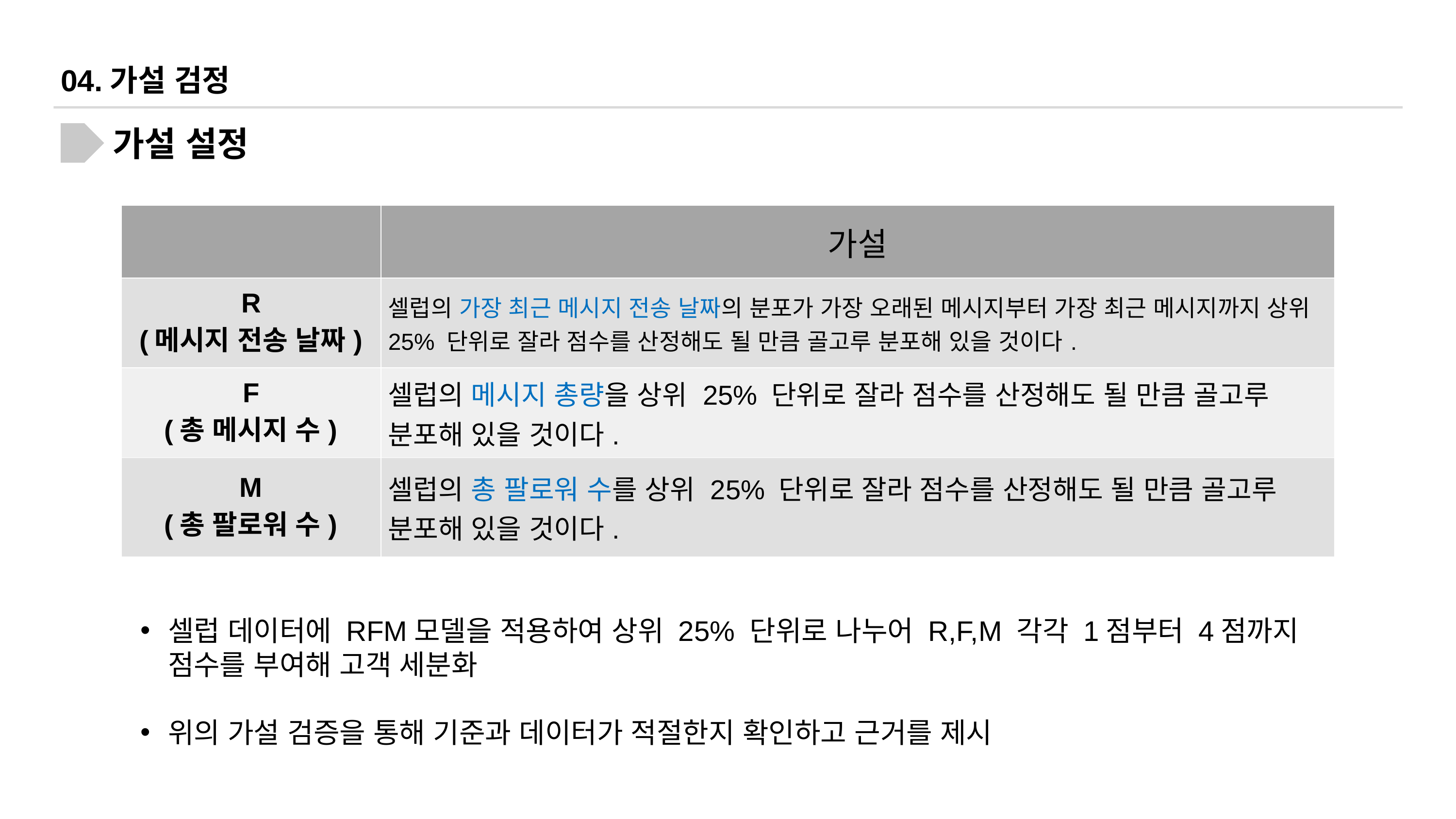

04.가설 검정

가설 설정

|  | 가설 |
| --- | --- |
| R (메시지 전송 날짜) | 셀럽의 가장 최근 메시지 전송 날짜의 분포가 가장 오래된 메시지부터 가장 최근 메시지까지 상위 25% 단위로 잘라 점수를 산정해도 될 만큼 골고루 분포해 있을 것이다. |
| F (총 메시지 수) | 셀럽의 메시지 총량을 상위 25% 단위로 잘라 점수를 산정해도 될 만큼 골고루 분포해 있을 것이다. |
| M (총 팔로워 수) | 셀럽의 총 팔로워 수를 상위 25% 단위로 잘라 점수를 산정해도 될 만큼 골고루 분포해 있을 것이다. |
셀럽 데이터에 RFM모델을 적용하여 상위 25% 단위로 나누어 R,F,M 각각 1점부터 4점까지 점수를 부여해 고객 세분화

위의 가설 검증을 통해 기준과 데이터가 적절한지 확인하고 근거를 제시